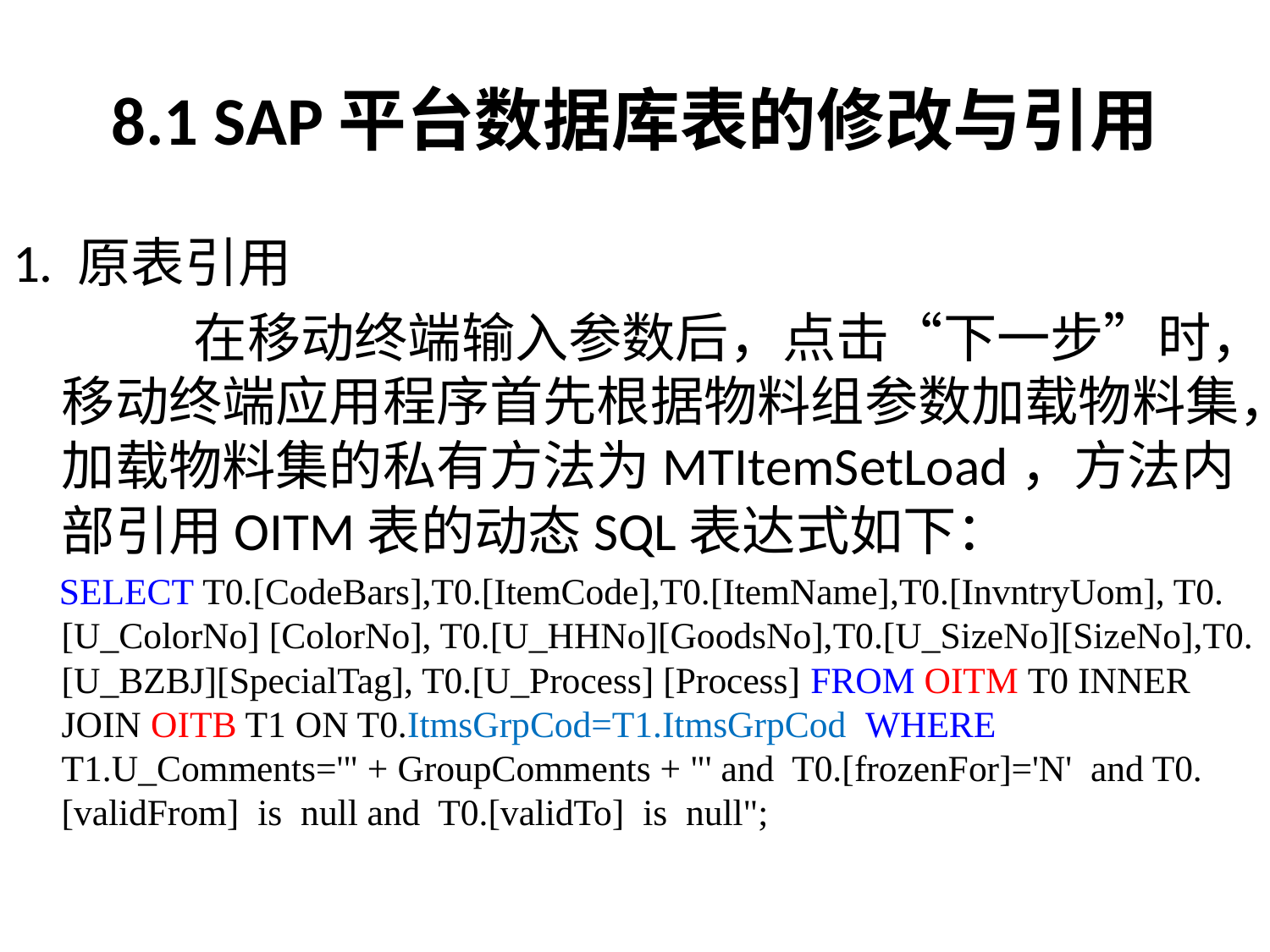

# 8.1 SAP平台数据库表的修改与引用
1. 原表引用
              在移动终端输入参数后，点击“下一步”时，移动终端应用程序首先根据物料组参数加载物料集，加载物料集的私有方法为MTItemSetLoad，方法内部引用OITM表的动态SQL表达式如下：
     SELECT T0.[CodeBars],T0.[ItemCode],T0.[ItemName],T0.[InvntryUom], T0.[U_ColorNo] [ColorNo], T0.[U_HHNo][GoodsNo],T0.[U_SizeNo][SizeNo],T0.[U_BZBJ][SpecialTag], T0.[U_Process] [Process] FROM OITM T0 INNER JOIN OITB T1 ON T0.ItmsGrpCod=T1.ItmsGrpCod  WHERE T1.U_Comments='" + GroupComments + "' and  T0.[frozenFor]='N'  and T0.[validFrom]  is  null and  T0.[validTo]  is  null";